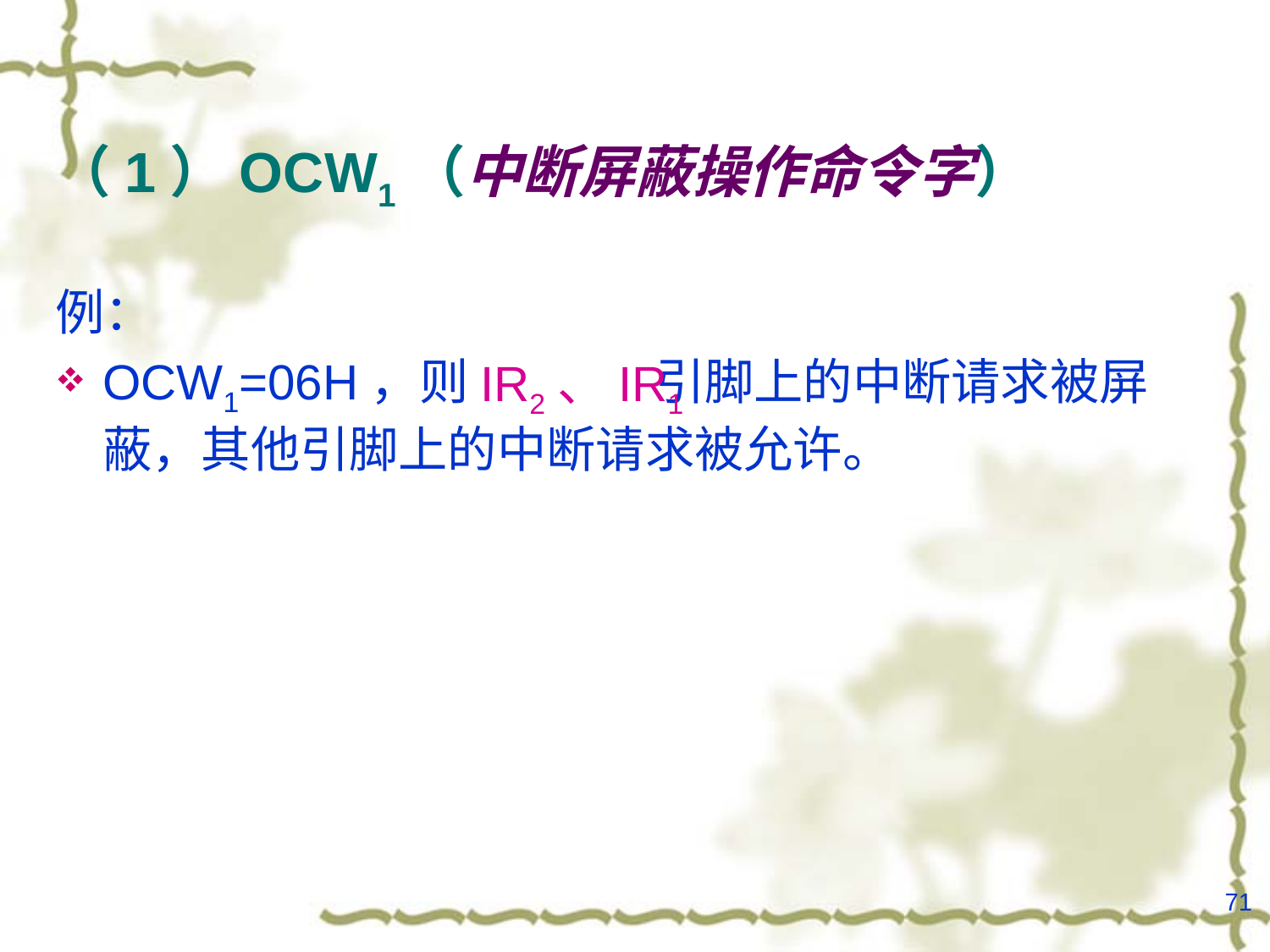

# （1）OCW1（中断屏蔽操作命令字）
例：
OCW1=06H，则                 引脚上的中断请求被屏蔽，其他引脚上的中断请求被允许。
IR2、IR1
71